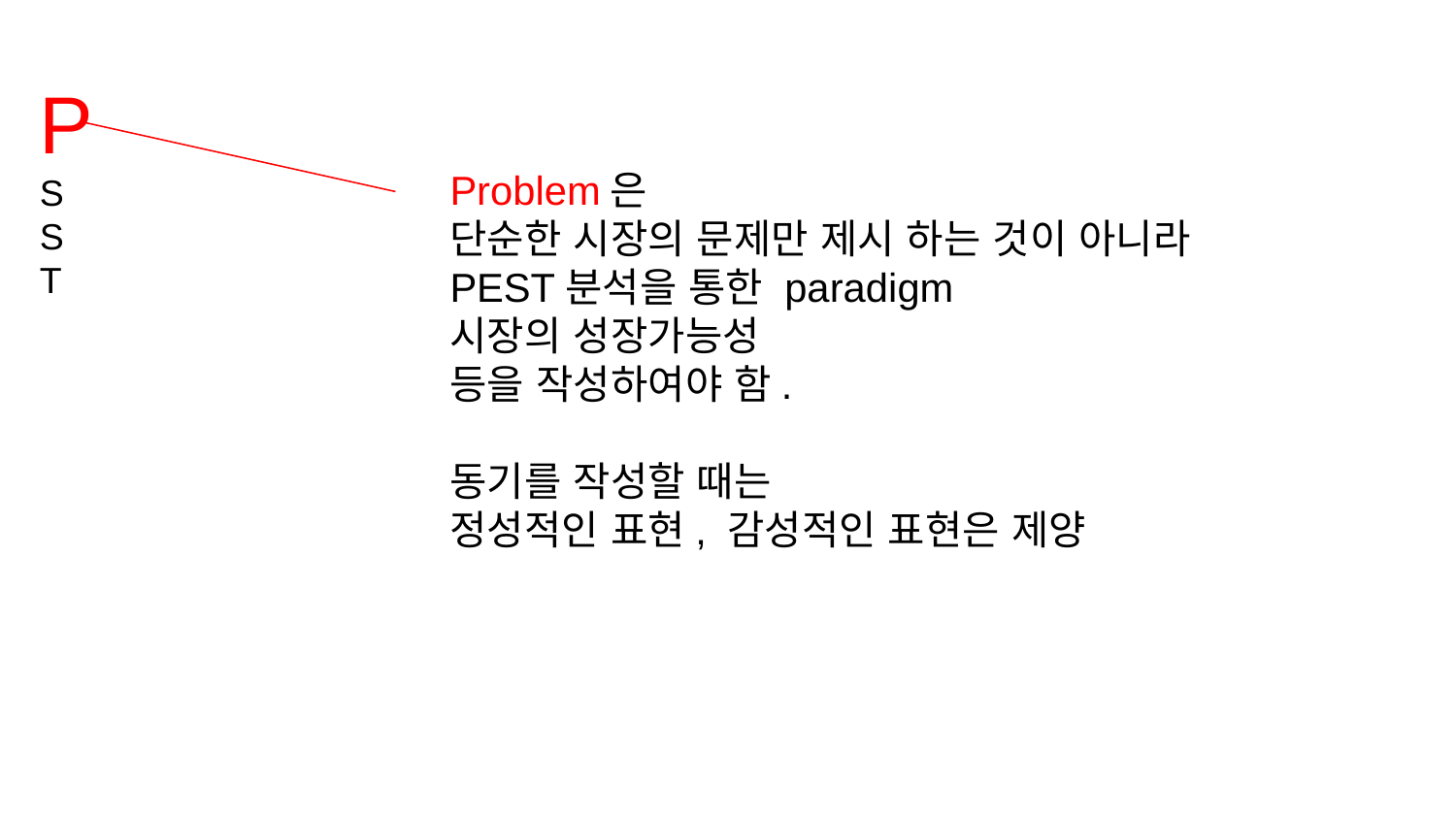

P
S
S
T
Problem은
단순한 시장의 문제만 제시 하는 것이 아니라
PEST분석을 통한 paradigm
시장의 성장가능성
등을 작성하여야 함.

동기를 작성할 때는
정성적인 표현, 감성적인 표현은 제양